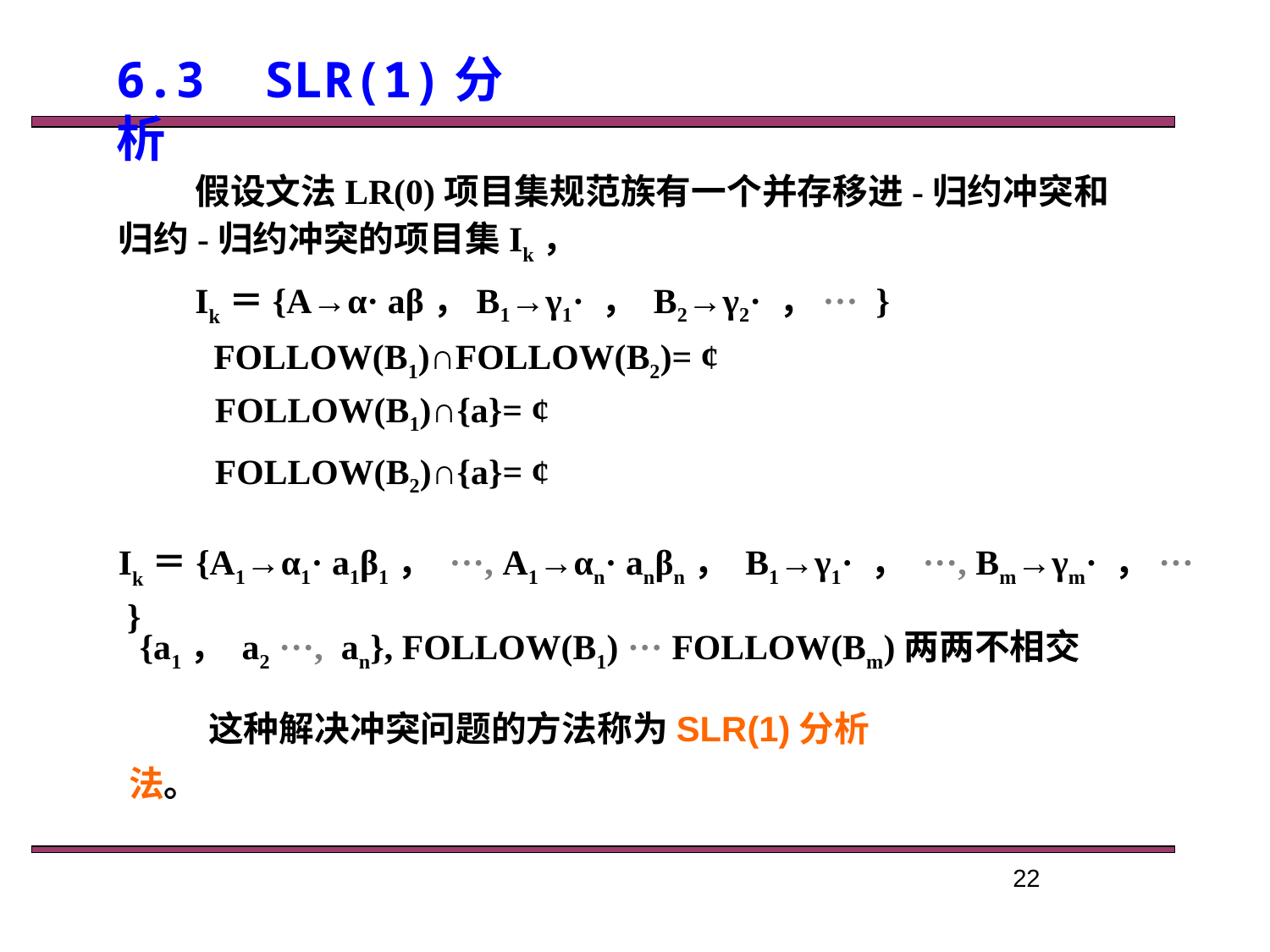

# 6.3  SLR(1)分析
假设文法LR(0)项目集规范族有一个并存移进-归约冲突和归约-归约冲突的项目集Ik，
Ik＝{A→α· aβ，B1→γ1· ， B2→γ2· ，···  }
FOLLOW(B1)∩FOLLOW(B2)= ¢
FOLLOW(B1)∩{a}= ¢
FOLLOW(B2)∩{a}= ¢
Ik＝{A1→α1· a1β1， ···, A1→αn· anβn， B1→γ1· ， ···, Bm→γm· ，···  }
{a1， a2 ···,  an}, FOLLOW(B1) ··· FOLLOW(Bm)两两不相交
这种解决冲突问题的方法称为SLR(1)分析法。
22